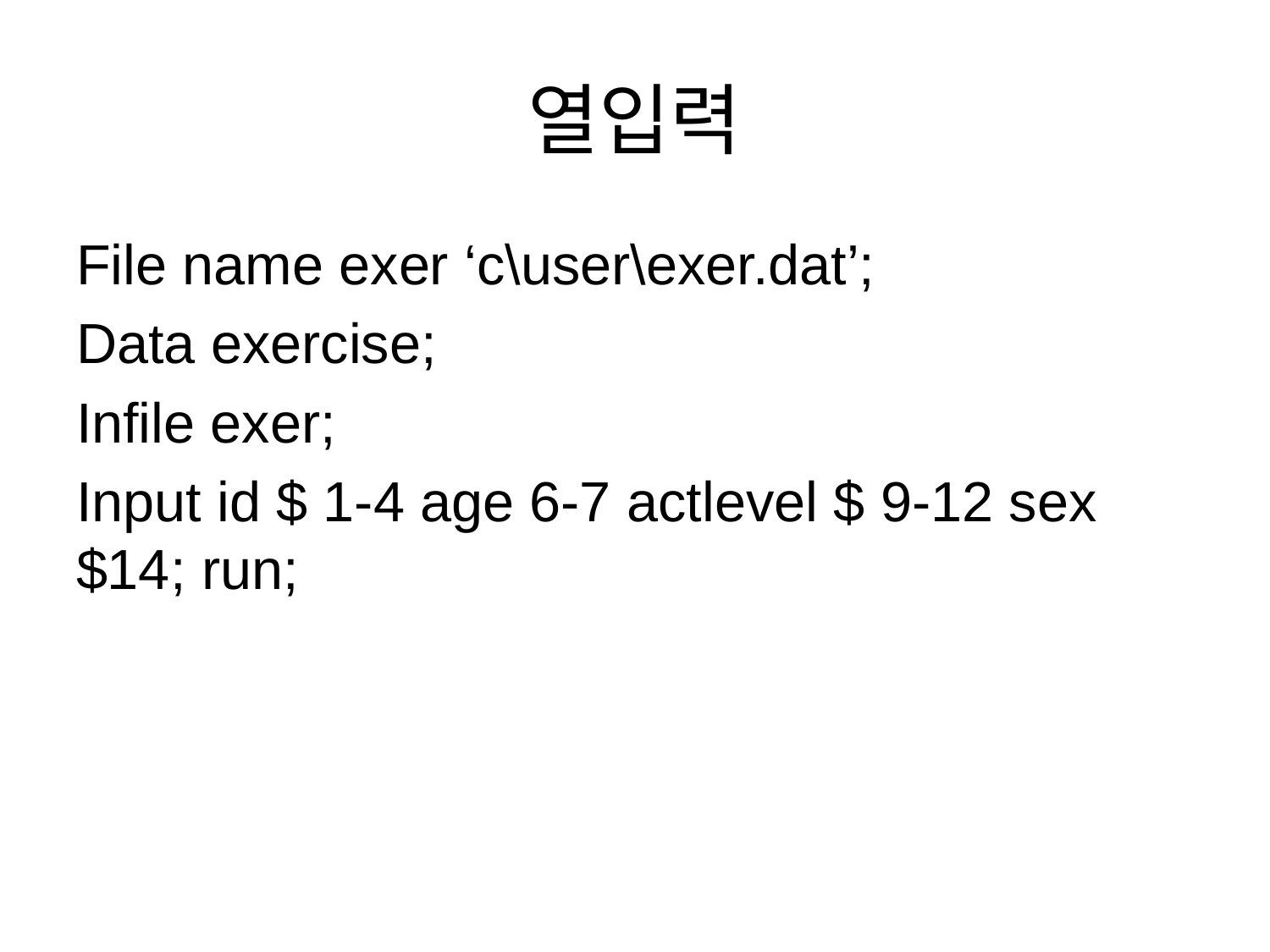

# 열입력
File name exer ‘c\user\exer.dat’;
Data exercise;
Infile exer;
Input id $ 1-4 age 6-7 actlevel $ 9-12 sex $14; run;